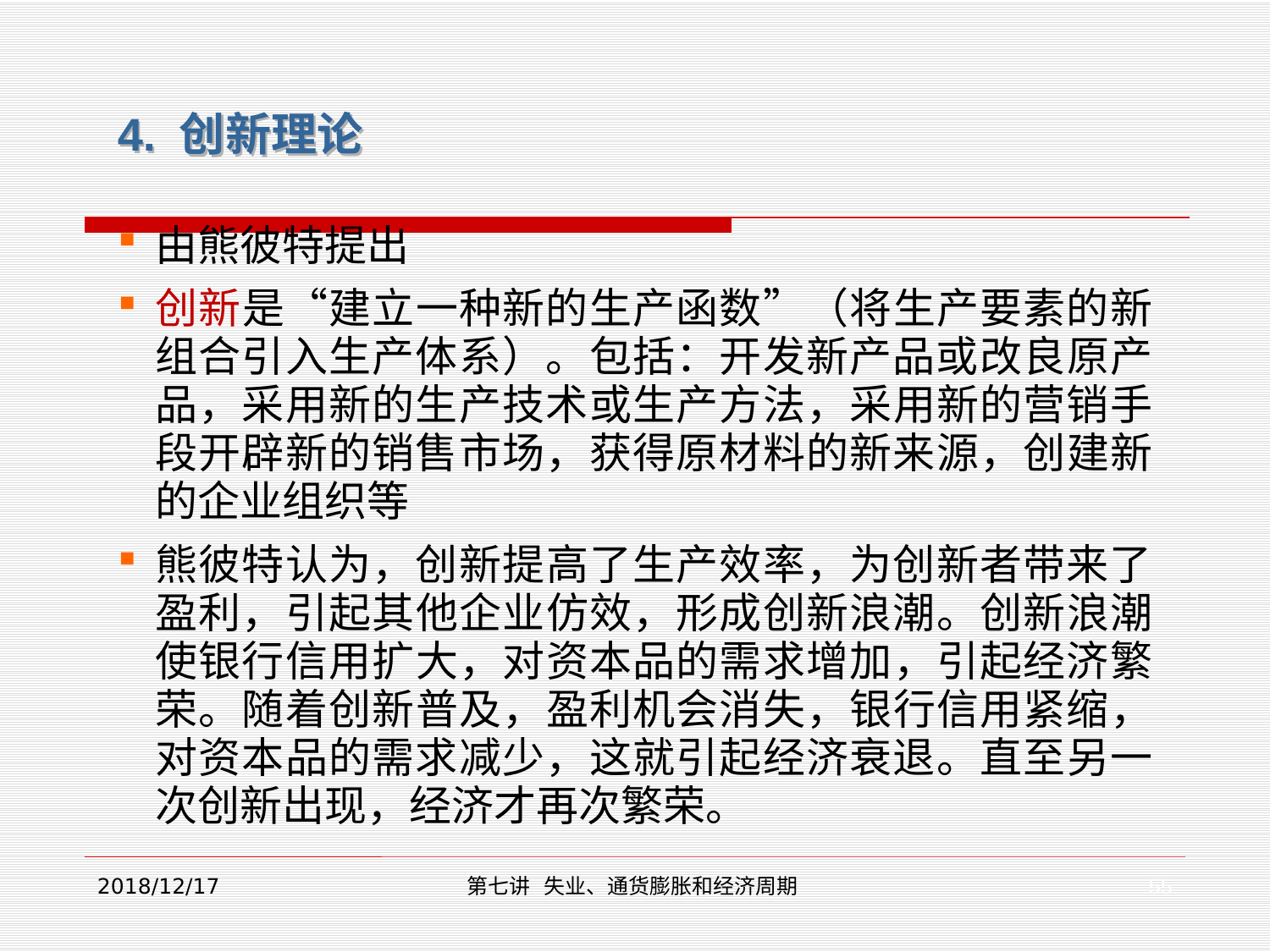

4. 创新理论
由熊彼特提出
创新是“建立一种新的生产函数”（将生产要素的新组合引入生产体系）。包括：开发新产品或改良原产品，采用新的生产技术或生产方法，采用新的营销手段开辟新的销售市场，获得原材料的新来源，创建新的企业组织等
熊彼特认为，创新提高了生产效率，为创新者带来了盈利，引起其他企业仿效，形成创新浪潮。创新浪潮使银行信用扩大，对资本品的需求增加，引起经济繁荣。随着创新普及，盈利机会消失，银行信用紧缩，对资本品的需求减少，这就引起经济衰退。直至另一次创新出现，经济才再次繁荣。
55
2018/12/17
第七讲   失业、通货膨胀和经济周期